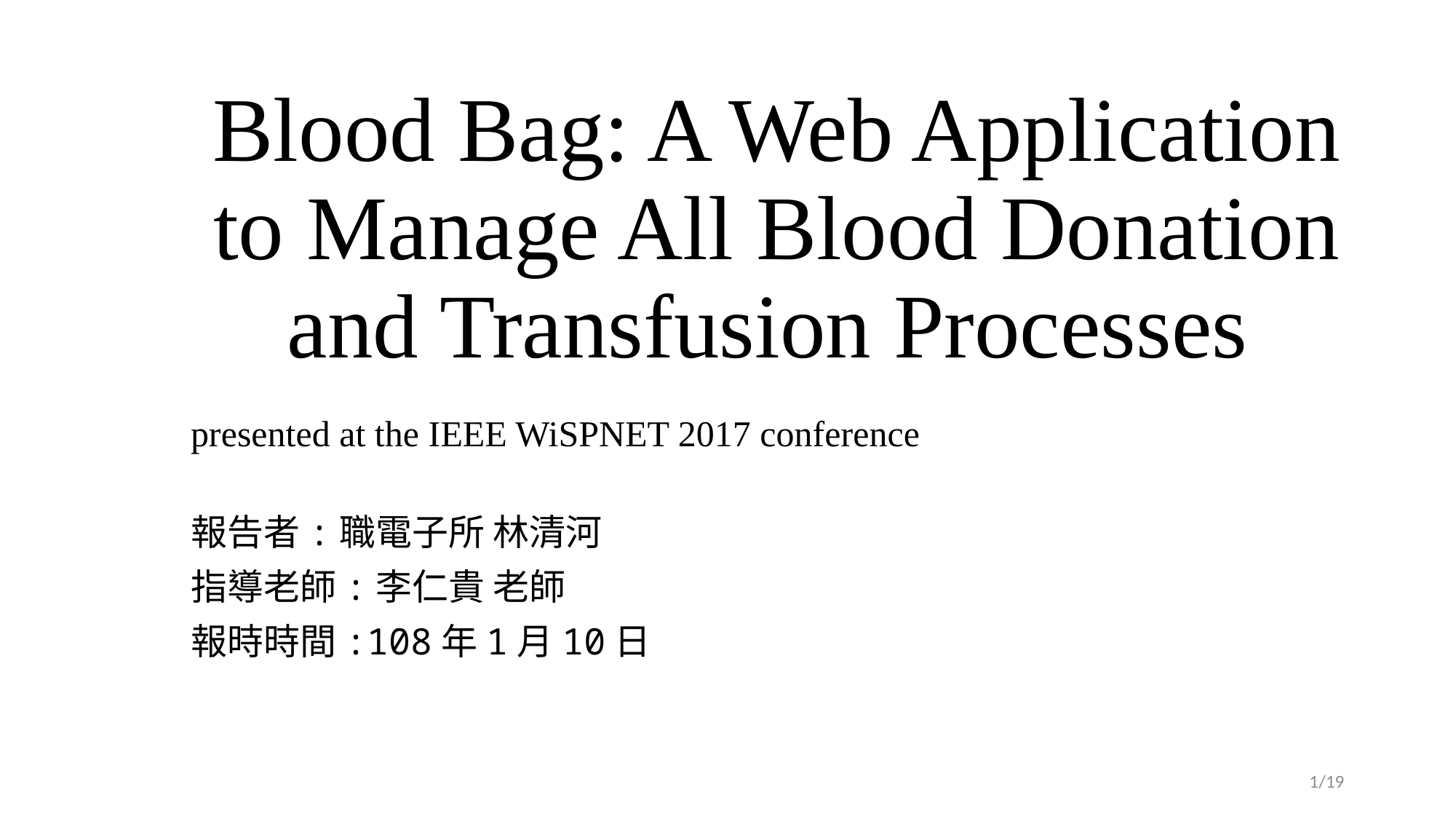

# Blood Bag: A Web Application to Manage All Blood Donation and Transfusion Processes
presented at the IEEE WiSPNET 2017 conference
報告者:職電子所 林清河
指導老師:李仁貴 老師
報時時間:108年1月10日
1/19